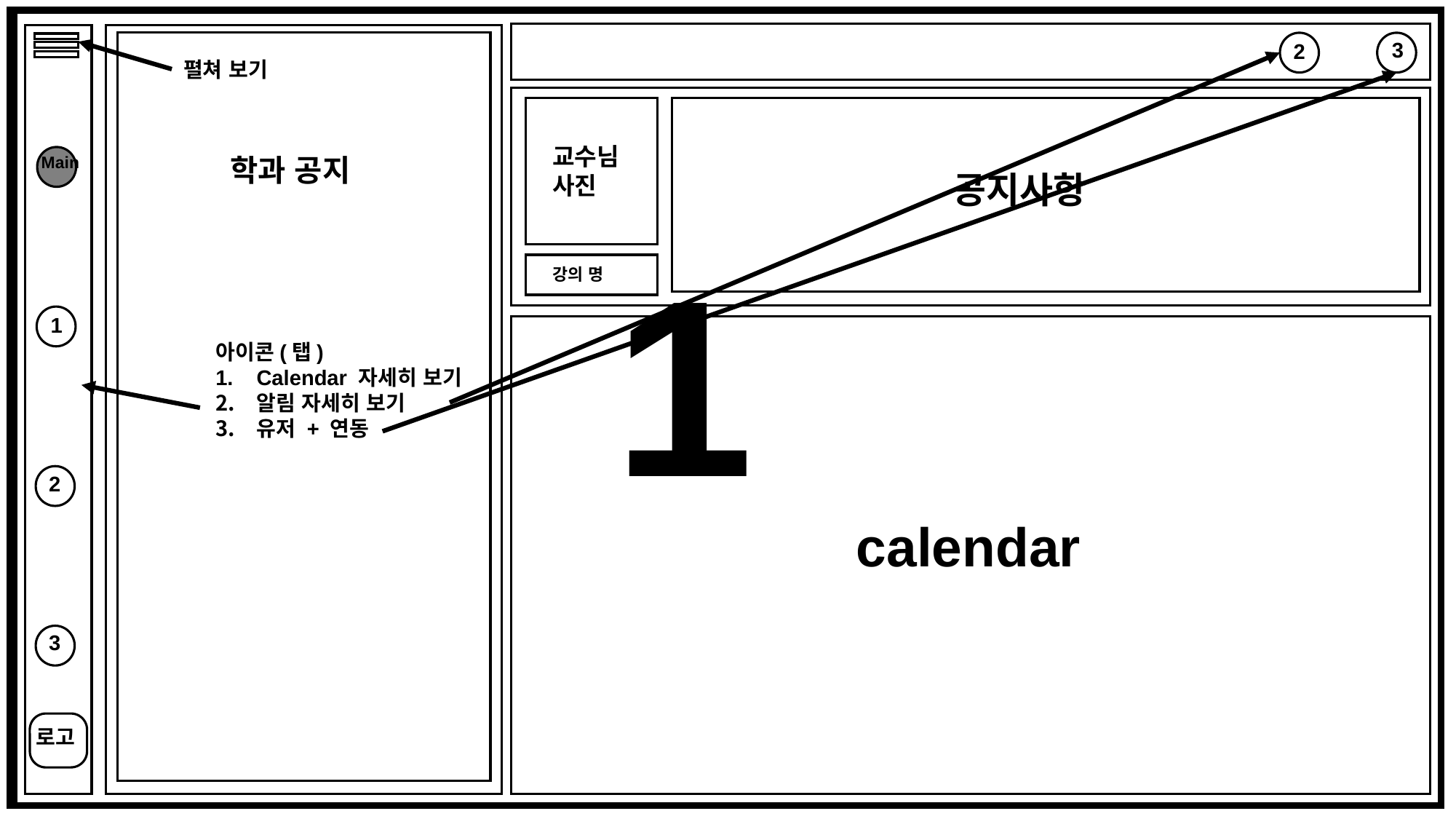

3
2

펼쳐 보기

교수님 사진
학과 공지
Main

공지사항

1

강의 명
1

아이콘(탭)
Calendar 자세히 보기
알림 자세히 보기
유저 + 연동
2

calendar
3

로고